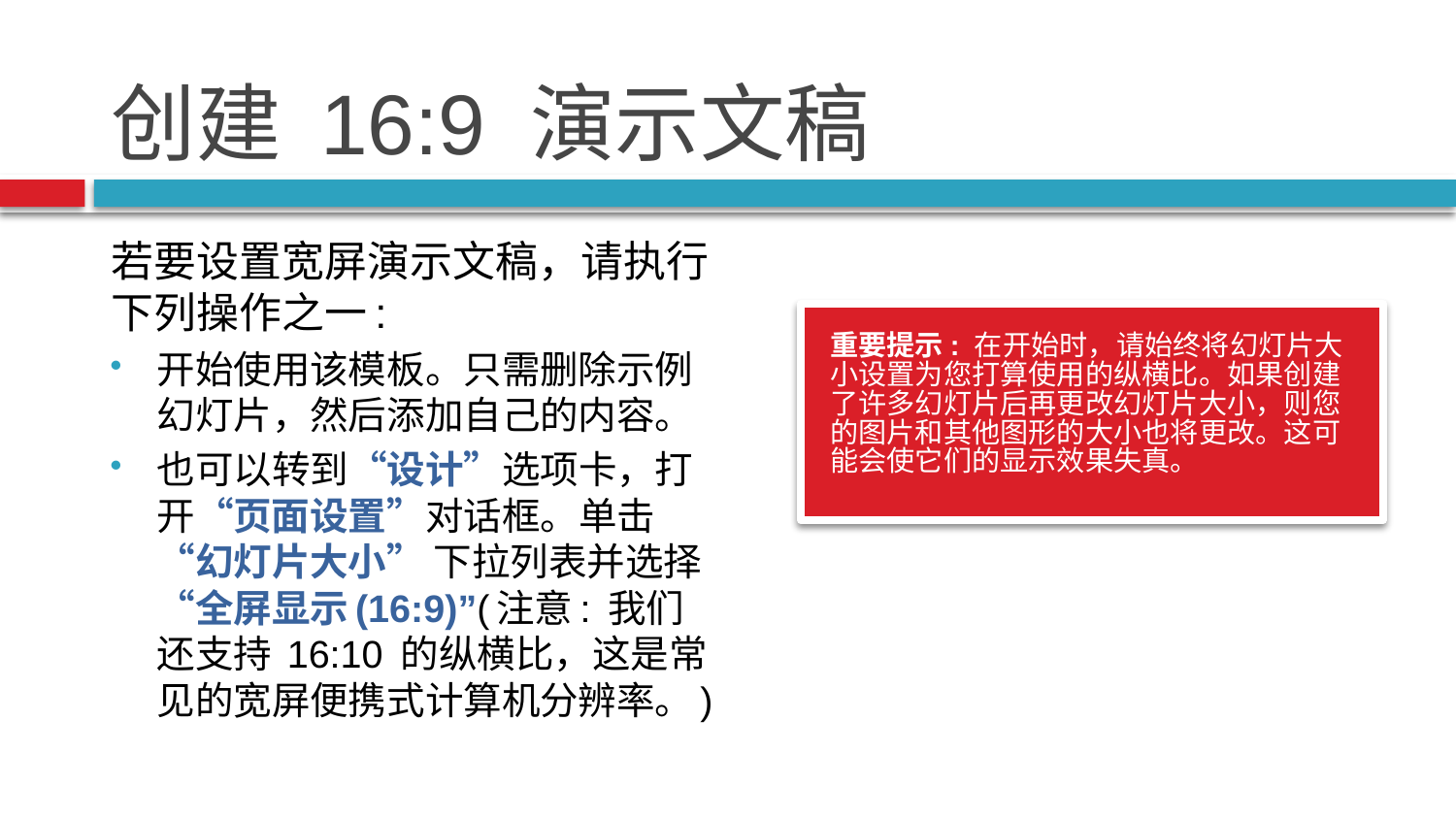

# 创建 16:9 演示文稿
若要设置宽屏演示文稿，请执行下列操作之一:
开始使用该模板。只需删除示例幻灯片，然后添加自己的内容。
也可以转到“设计”选项卡，打开“页面设置”对话框。单击“幻灯片大小” 下拉列表并选择“全屏显示(16:9)”(注意: 我们还支持 16:10 的纵横比，这是常见的宽屏便携式计算机分辨率。)
重要提示: 在开始时，请始终将幻灯片大小设置为您打算使用的纵横比。如果创建了许多幻灯片后再更改幻灯片大小，则您的图片和其他图形的大小也将更改。这可能会使它们的显示效果失真。